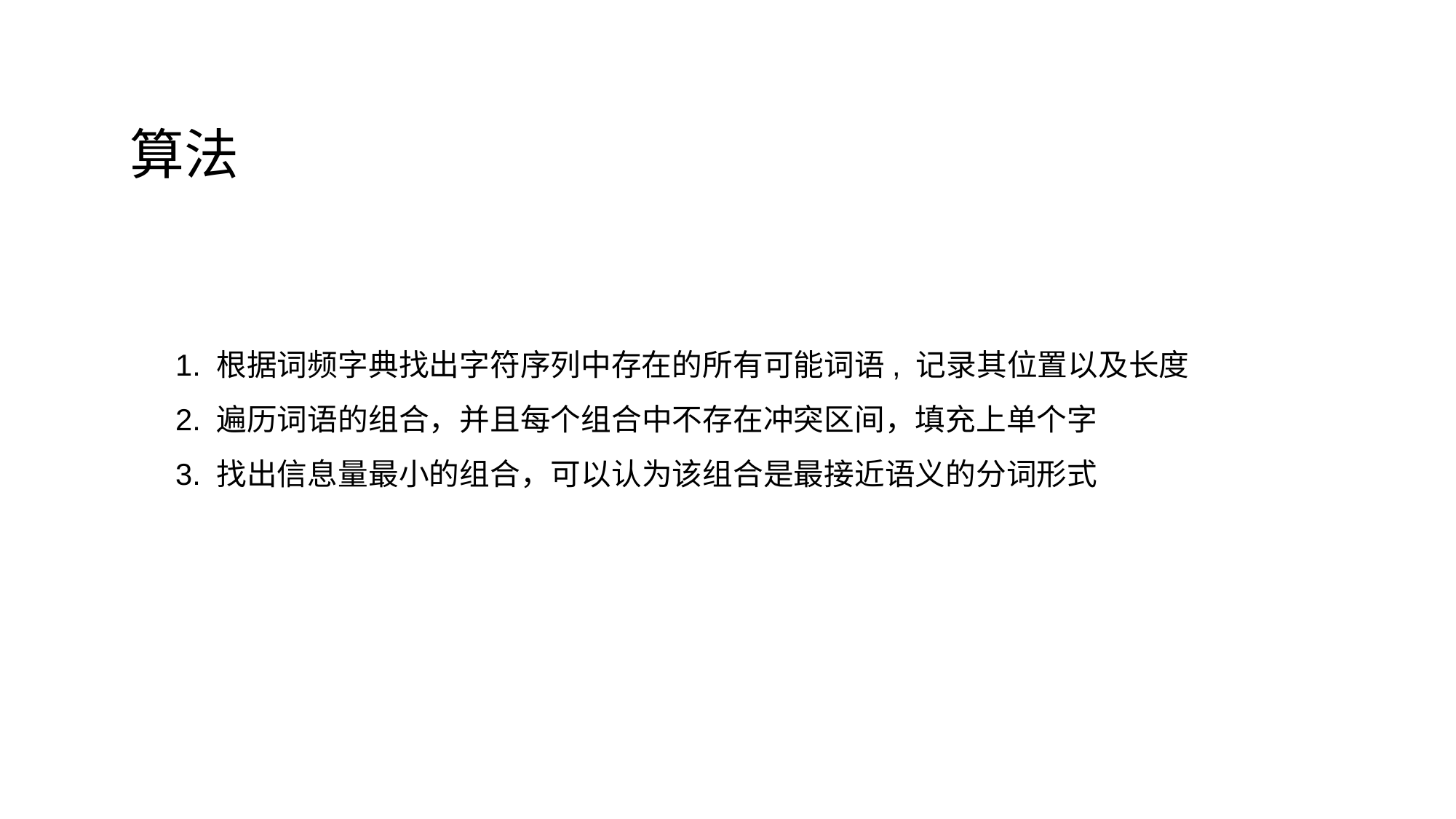

算法
1. 根据词频字典找出字符序列中存在的所有可能词语, 记录其位置以及长度
2. 遍历词语的组合，并且每个组合中不存在冲突区间，填充上单个字
3. 找出信息量最小的组合，可以认为该组合是最接近语义的分词形式